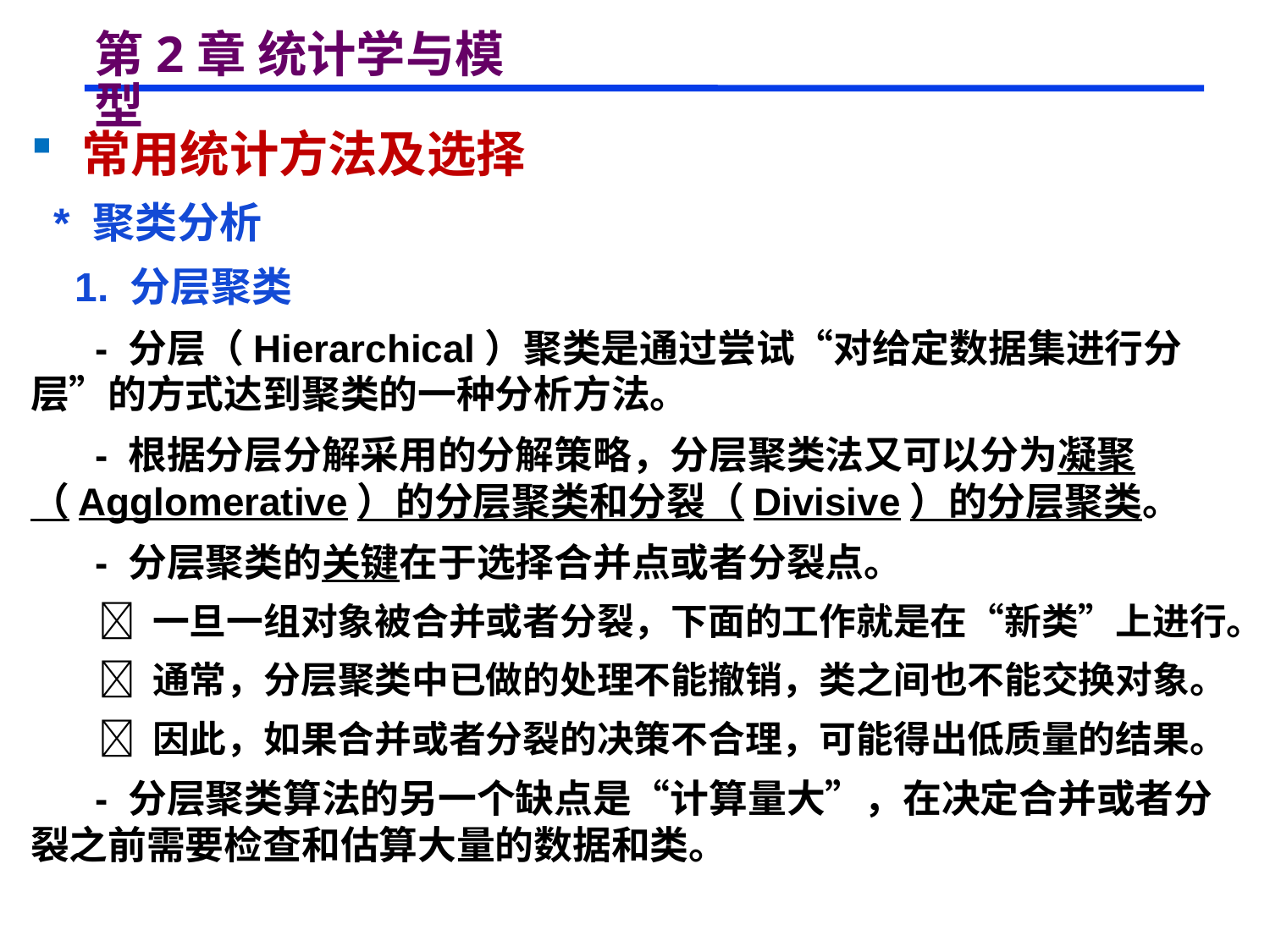

# 第2章 统计学与模型
 常用统计方法及选择
  * 聚类分析
    1. 分层聚类
      - 分层（Hierarchical）聚类是通过尝试“对给定数据集进行分层”的方式达到聚类的一种分析方法。
      - 根据分层分解采用的分解策略，分层聚类法又可以分为凝聚（Agglomerative）的分层聚类和分裂（Divisive）的分层聚类。
      - 分层聚类的关键在于选择合并点或者分裂点。
        • 一旦一组对象被合并或者分裂，下面的工作就是在“新类”上进行。
        • 通常，分层聚类中已做的处理不能撤销，类之间也不能交换对象。
        • 因此，如果合并或者分裂的决策不合理，可能得出低质量的结果。
      - 分层聚类算法的另一个缺点是“计算量大”，在决定合并或者分裂之前需要检查和估算大量的数据和类。